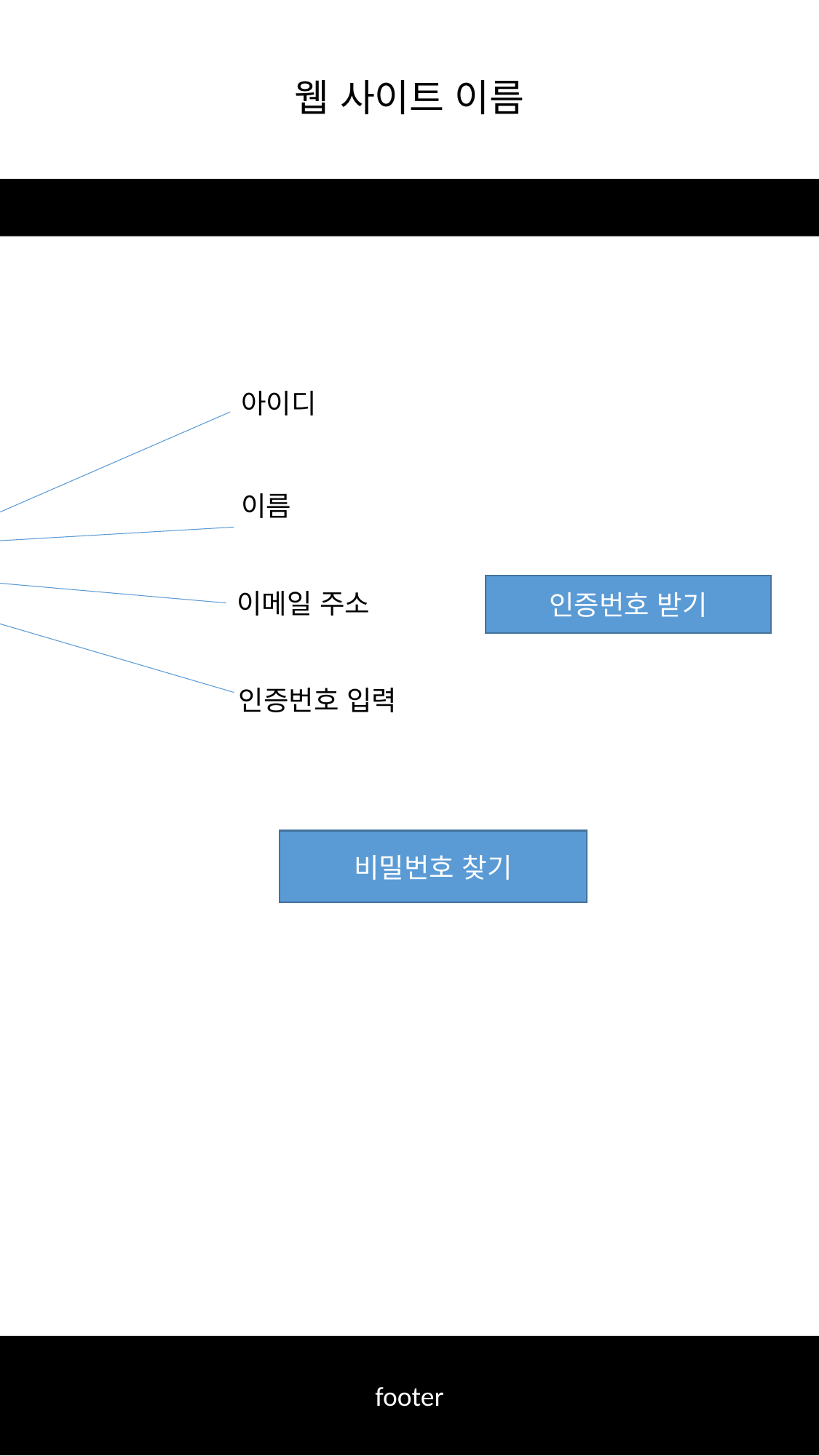

웹 사이트 이름

비밀번호 찾기
페이지
아이디
이름
Place holder 처리
인증번호 받기
이메일 주소
인증번호 입력
비밀번호 찾기
footer